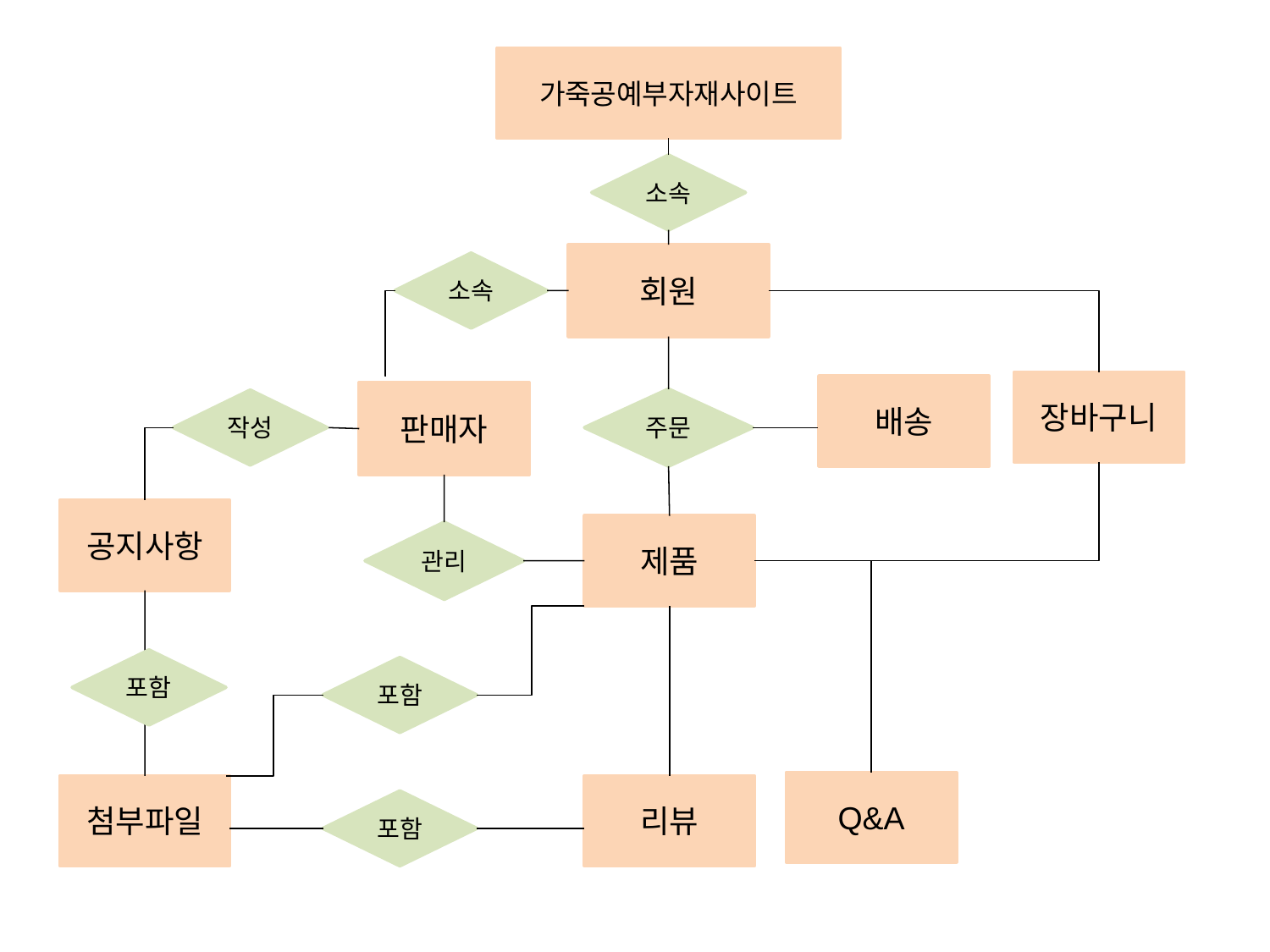

가죽공예부자재사이트
소속
회원
소속
장바구니
배송
판매자
주문
작성
공지사항
제품
관리
포함
포함
Q&A
첨부파일
리뷰
포함